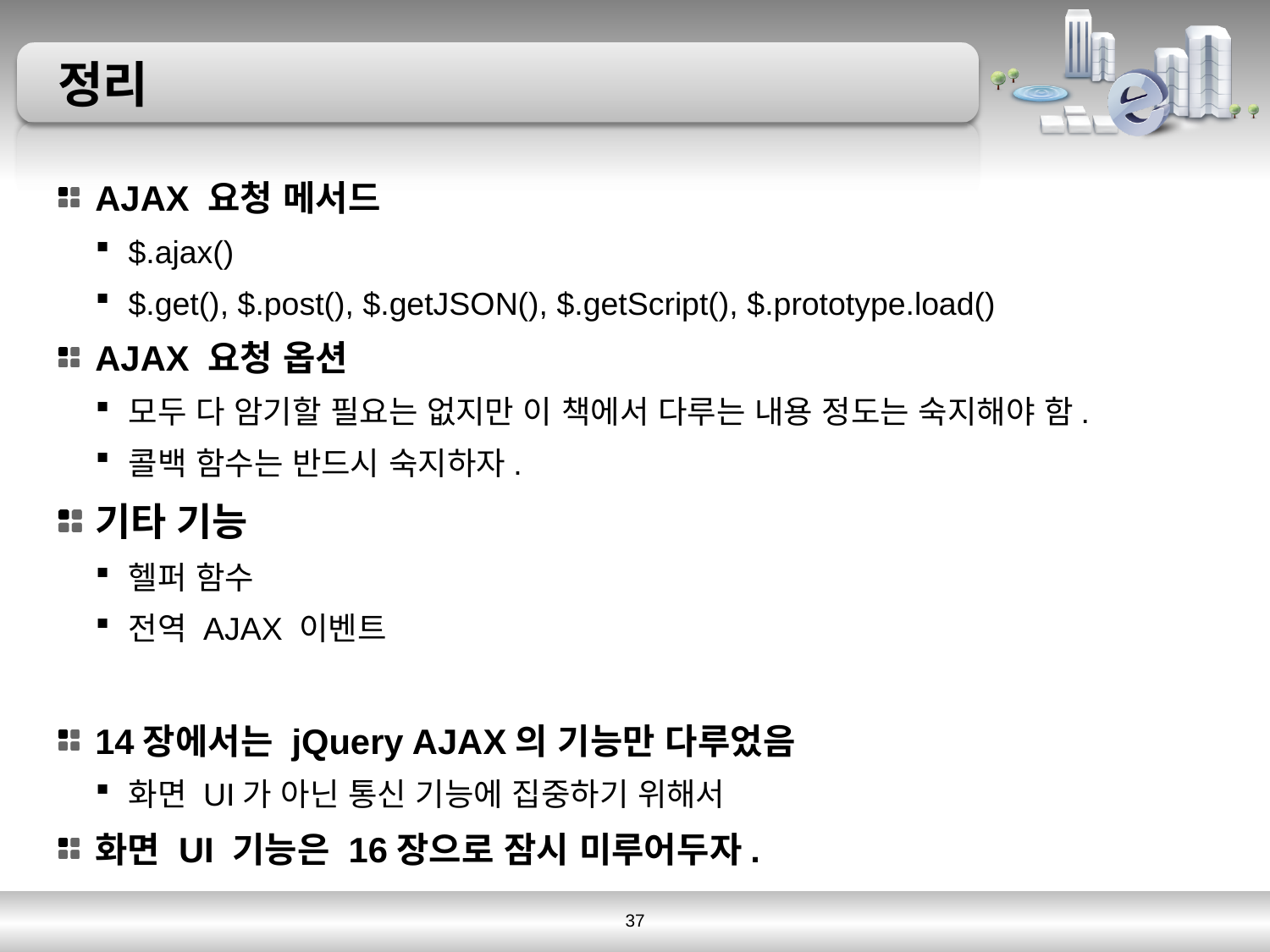

# 정리
AJAX 요청 메서드
$.ajax()
$.get(), $.post(), $.getJSON(), $.getScript(), $.prototype.load()
AJAX 요청 옵션
모두 다 암기할 필요는 없지만 이 책에서 다루는 내용 정도는 숙지해야 함.
콜백 함수는 반드시 숙지하자.
기타 기능
헬퍼 함수
전역 AJAX 이벤트

14장에서는 jQuery AJAX의 기능만 다루었음
화면 UI가 아닌 통신 기능에 집중하기 위해서
화면 UI 기능은 16장으로 잠시 미루어두자.